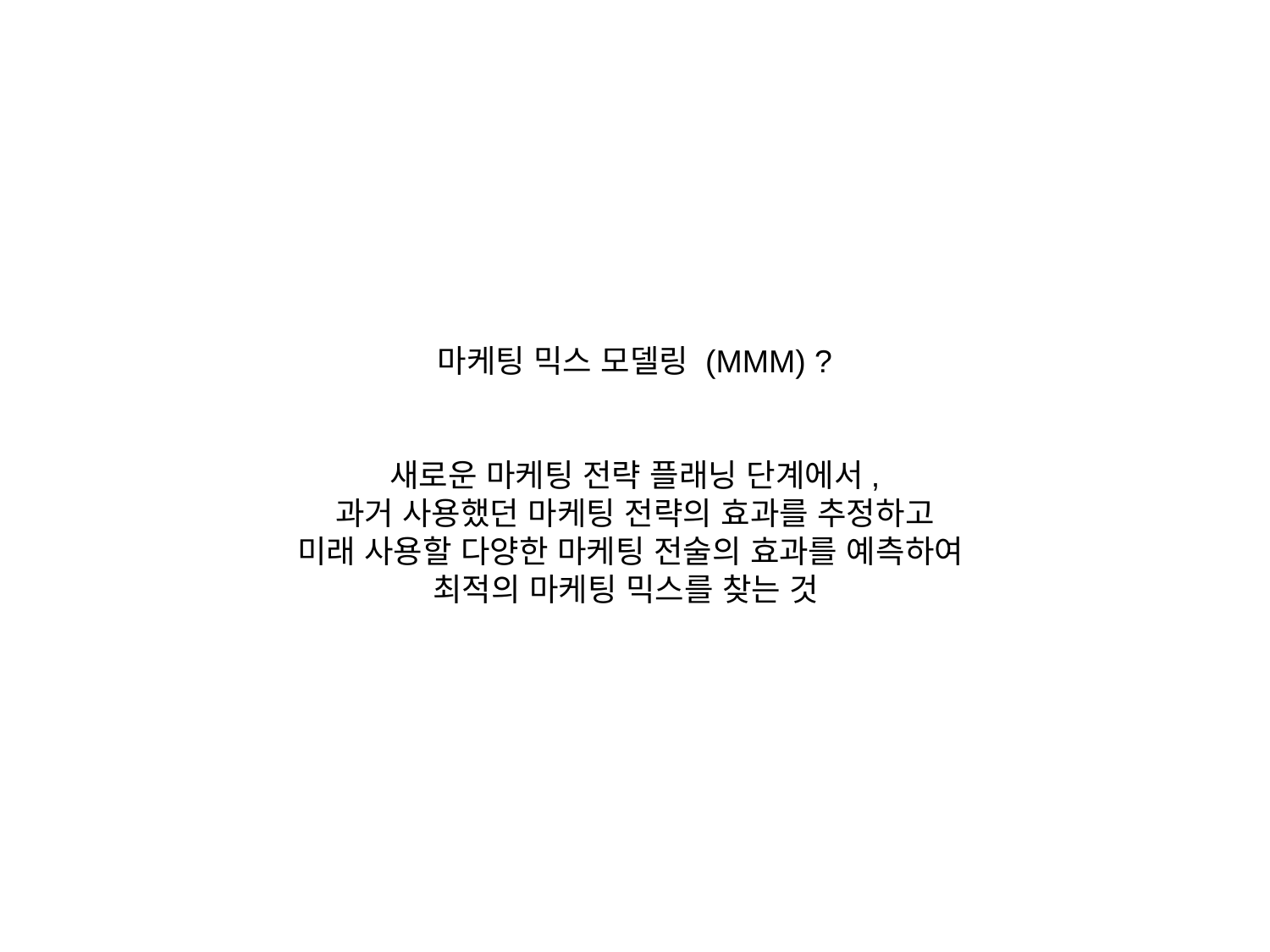

마케팅 믹스 모델링 (MMM) ?

새로운 마케팅 전략 플래닝 단계에서,
과거 사용했던 마케팅 전략의 효과를 추정하고
미래 사용할 다양한 마케팅 전술의 효과를 예측하여
최적의 마케팅 믹스를 찾는 것